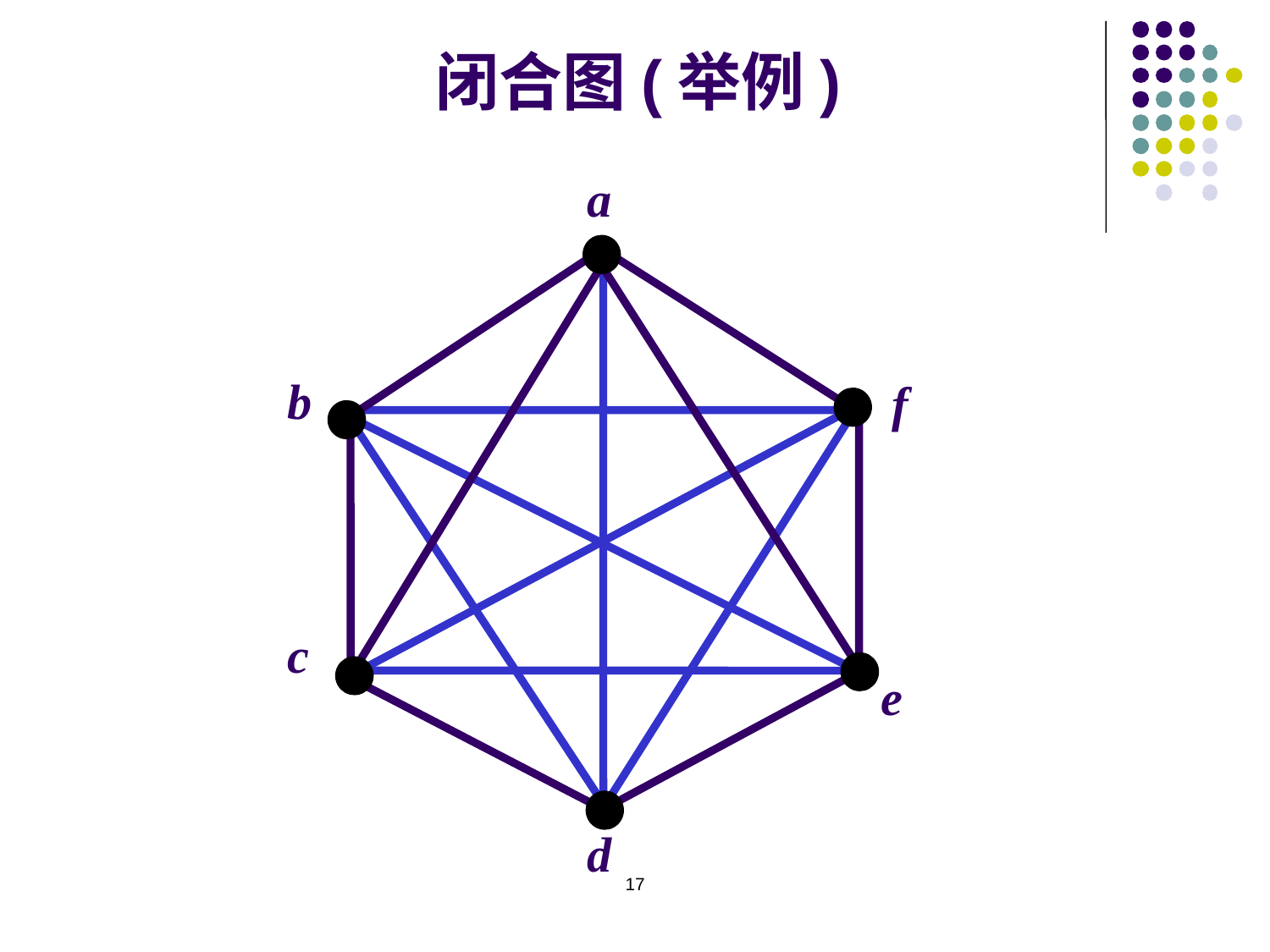

# 闭合图(举例)
a

b
f
c
e
d

17